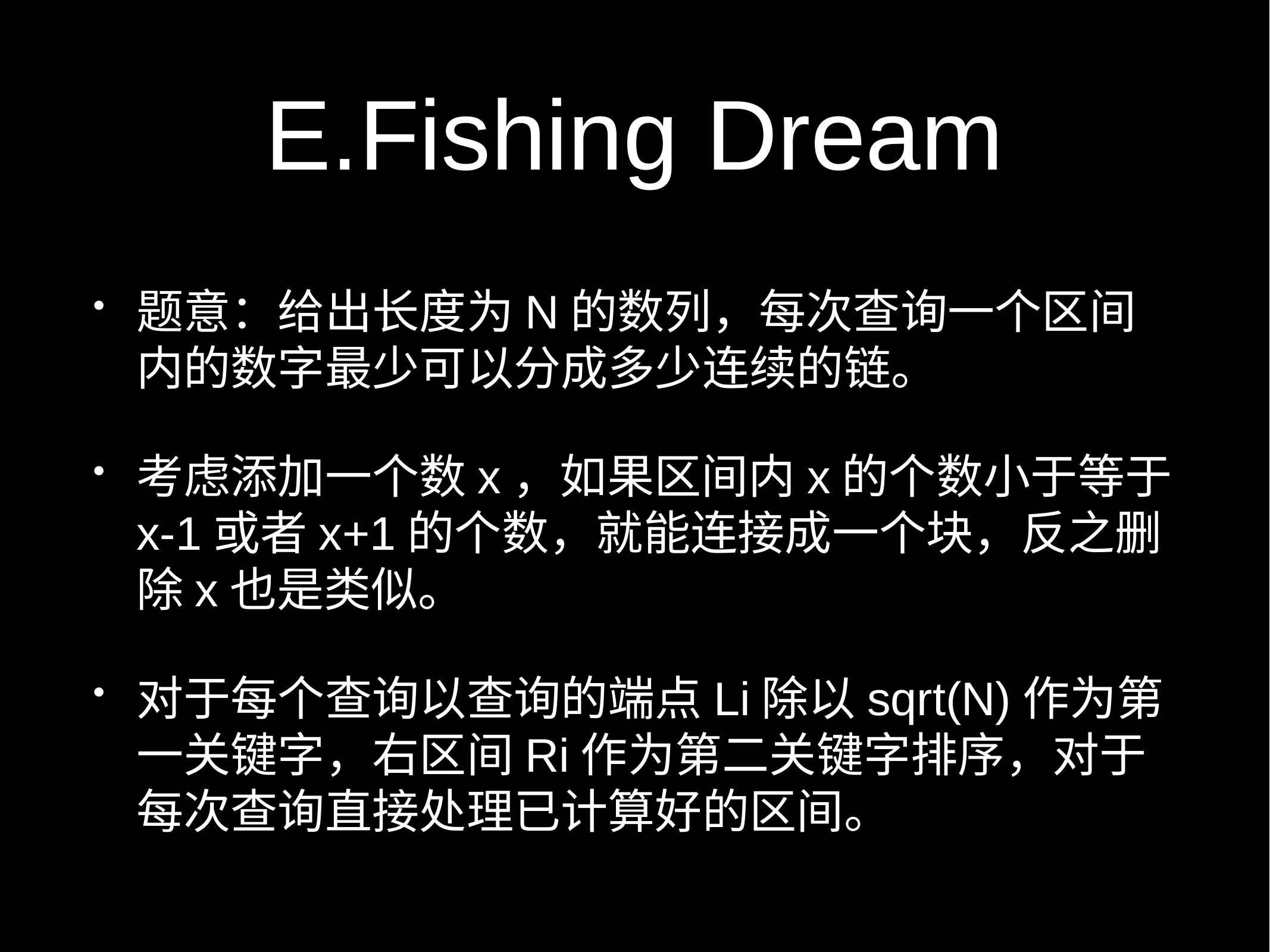

# E.Fishing Dream
题意：给出长度为N的数列，每次查询一个区间内的数字最少可以分成多少连续的链。
考虑添加一个数x，如果区间内x的个数小于等于x-1或者x+1的个数，就能连接成一个块，反之删除x也是类似。
对于每个查询以查询的端点Li除以sqrt(N)作为第一关键字，右区间Ri作为第二关键字排序，对于每次查询直接处理已计算好的区间。